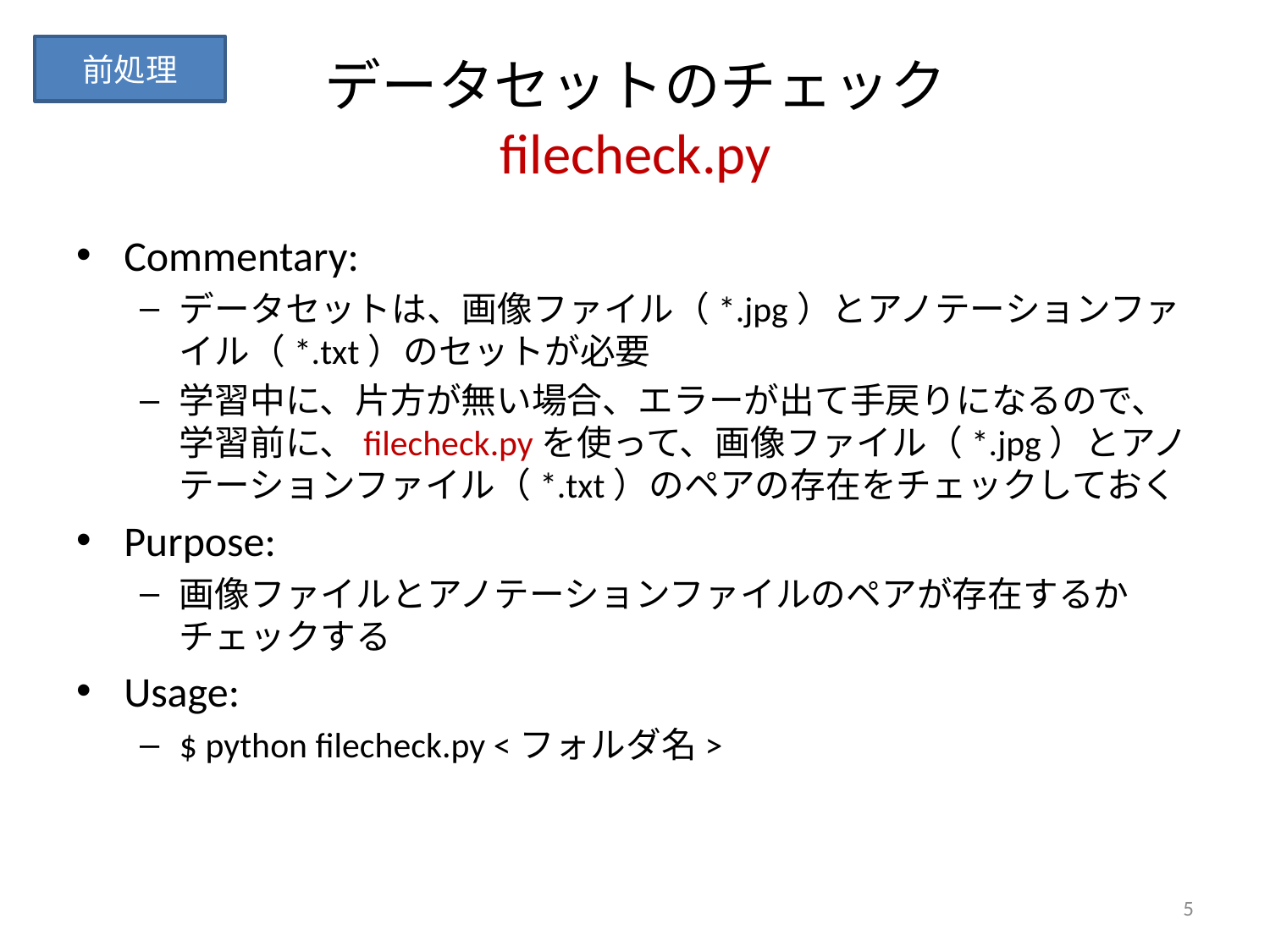

前処理
# データセットのチェック filecheck.py
Commentary:
データセットは、画像ファイル（*.jpg）とアノテーションファイル（*.txt）のセットが必要
学習中に、片方が無い場合、エラーが出て手戻りになるので、学習前に、filecheck.pyを使って、画像ファイル（*.jpg）とアノテーションファイル（*.txt）のペアの存在をチェックしておく
Purpose:
画像ファイルとアノテーションファイルのペアが存在するかチェックする
Usage:
$ python filecheck.py <フォルダ名>

5